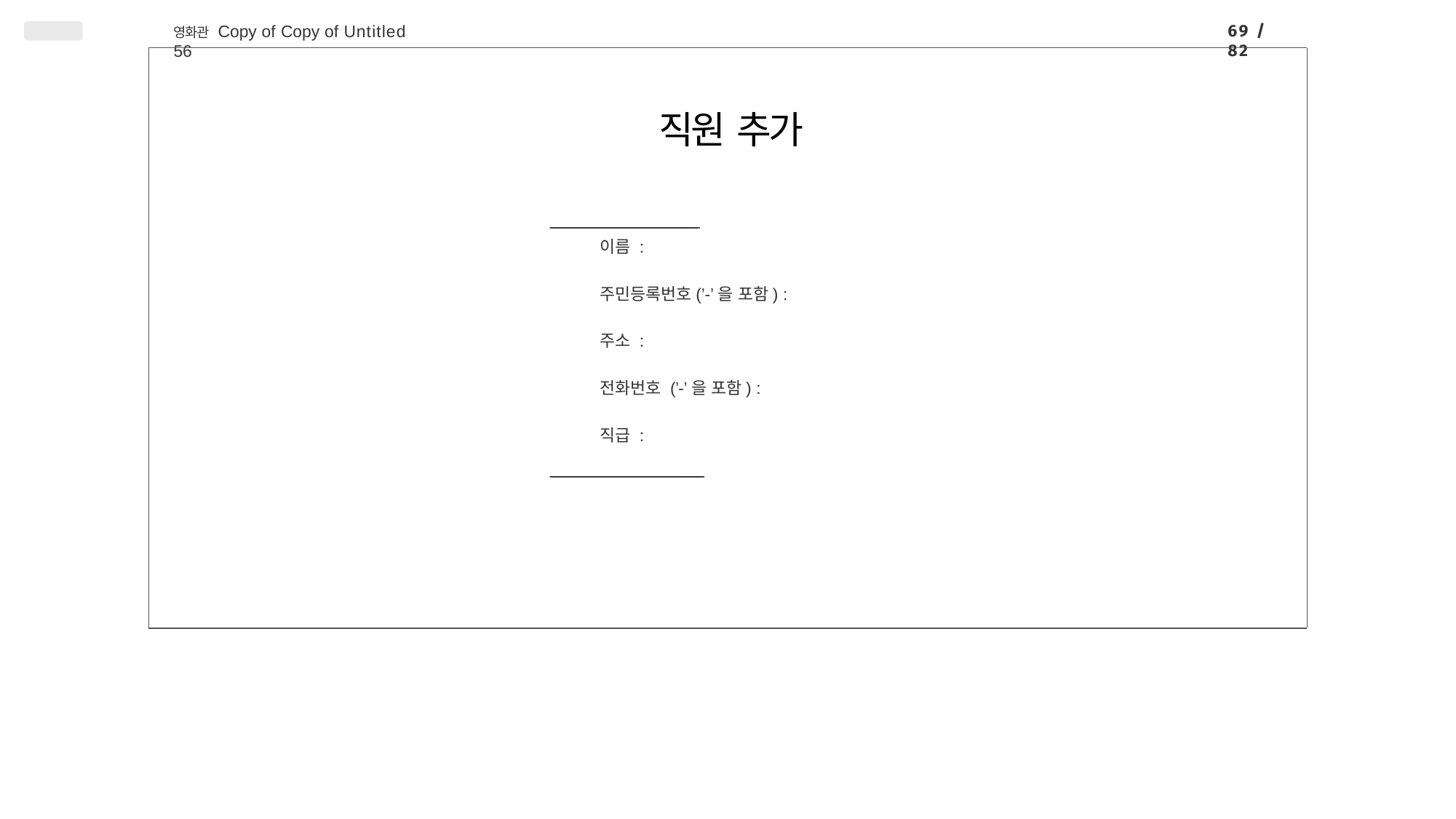

69 / 82
영화관 Copy of Copy of Untitled 56

# 직원 추가
-----------------------------------------------------------------
이름 :

주민등록번호(’-’을 포함) :

주소 :

전화번호 (’-’을 포함) :

직급 :

-------------------------------------------------------------------